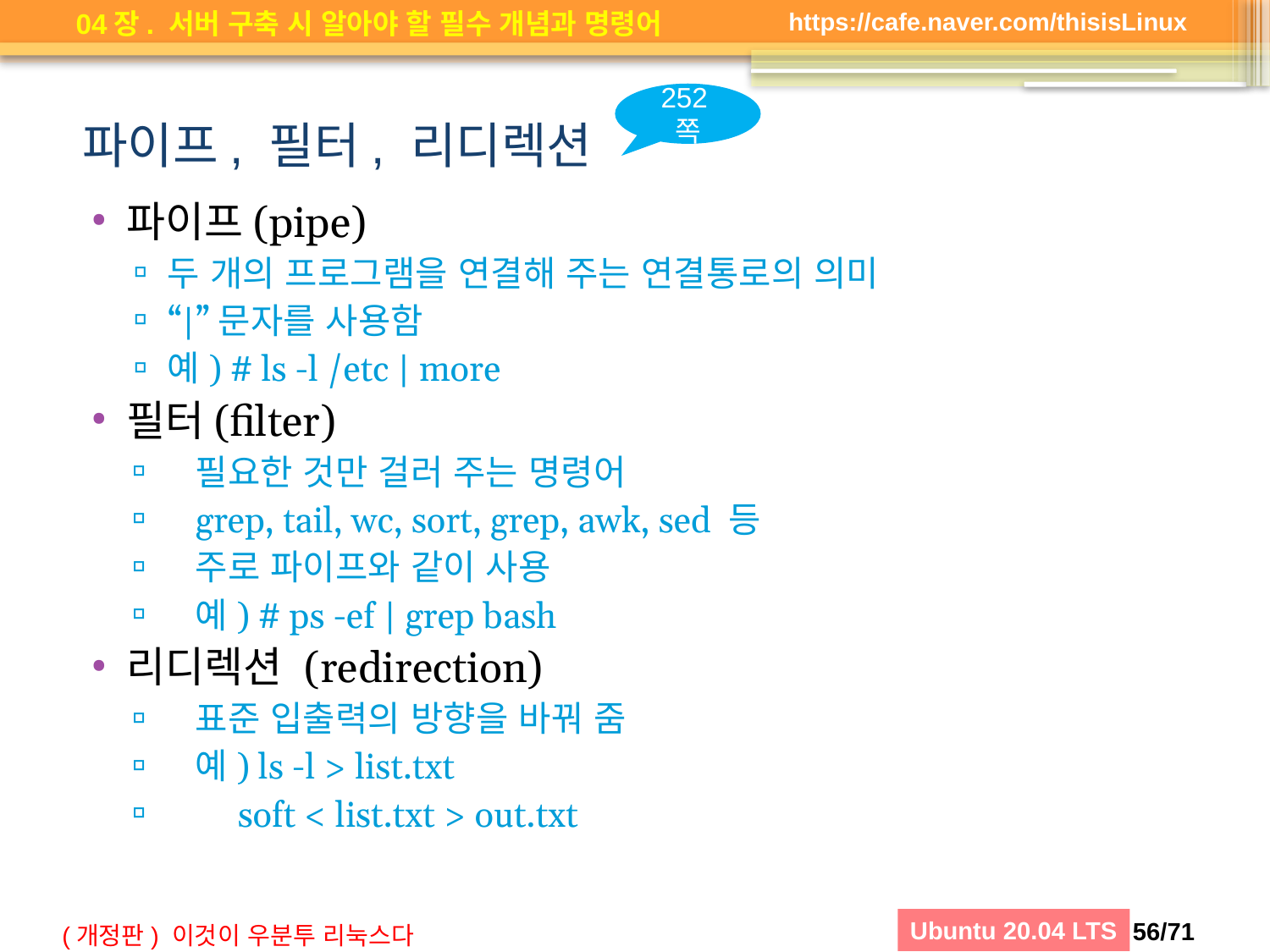

252쪽
# 파이프, 필터, 리디렉션
파이프(pipe)
두 개의 프로그램을 연결해 주는 연결통로의 의미
“|”문자를 사용함
예) # ls -l /etc | more
필터(filter)
필요한 것만 걸러 주는 명령어
grep, tail, wc, sort, grep, awk, sed 등
주로 파이프와 같이 사용
예) # ps -ef | grep bash
리디렉션 (redirection)
표준 입출력의 방향을 바꿔 줌
예) ls -l > list.txt
     soft < list.txt > out.txt